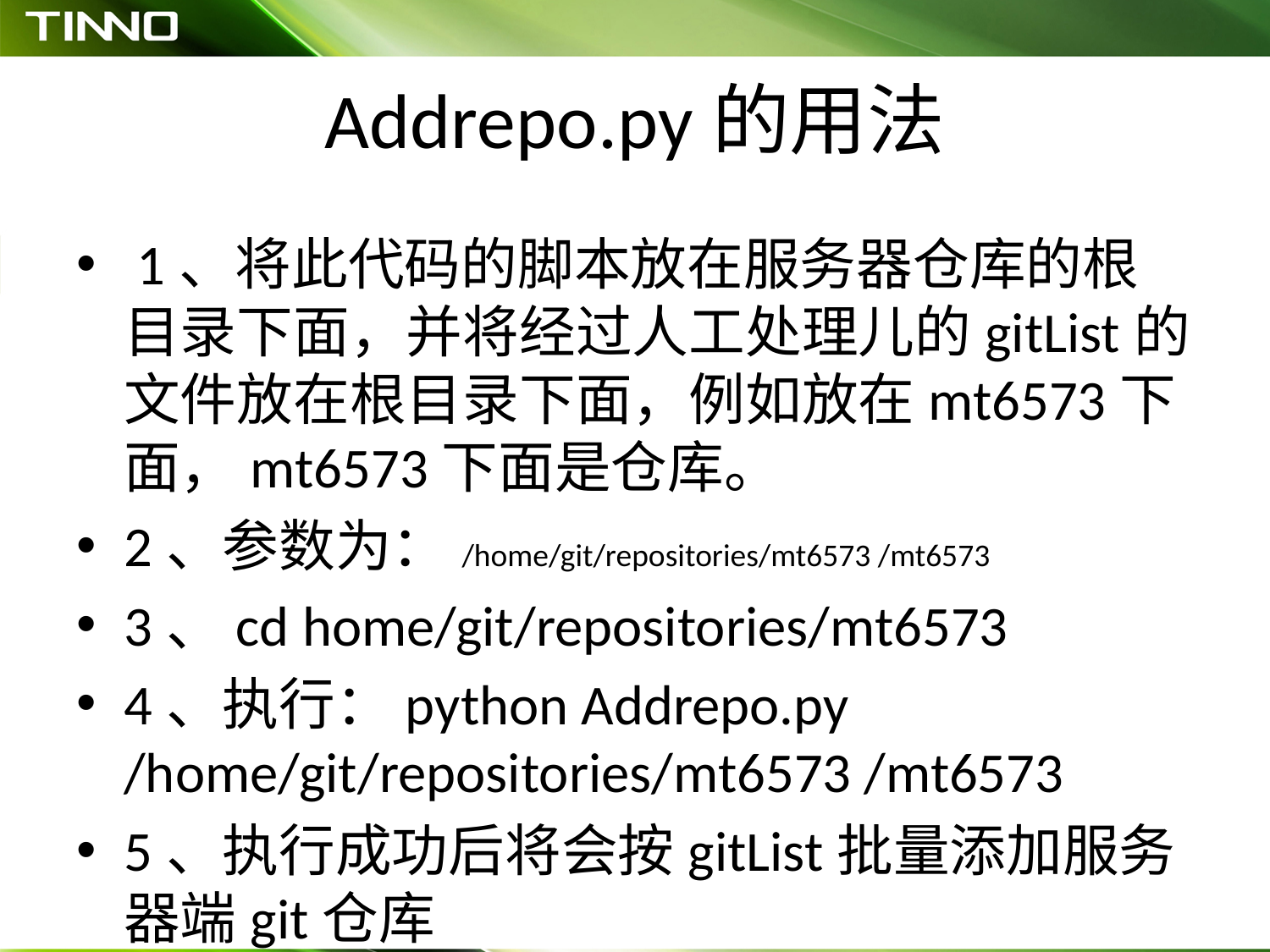

# Addrepo.py的用法
 1、将此代码的脚本放在服务器仓库的根目录下面，并将经过人工处理儿的gitList的文件放在根目录下面，例如放在mt6573下面，mt6573下面是仓库。
2、参数为：/home/git/repositories/mt6573 /mt6573
3、cd home/git/repositories/mt6573
4、执行：python Addrepo.py /home/git/repositories/mt6573 /mt6573
5、执行成功后将会按gitList批量添加服务器端git仓库